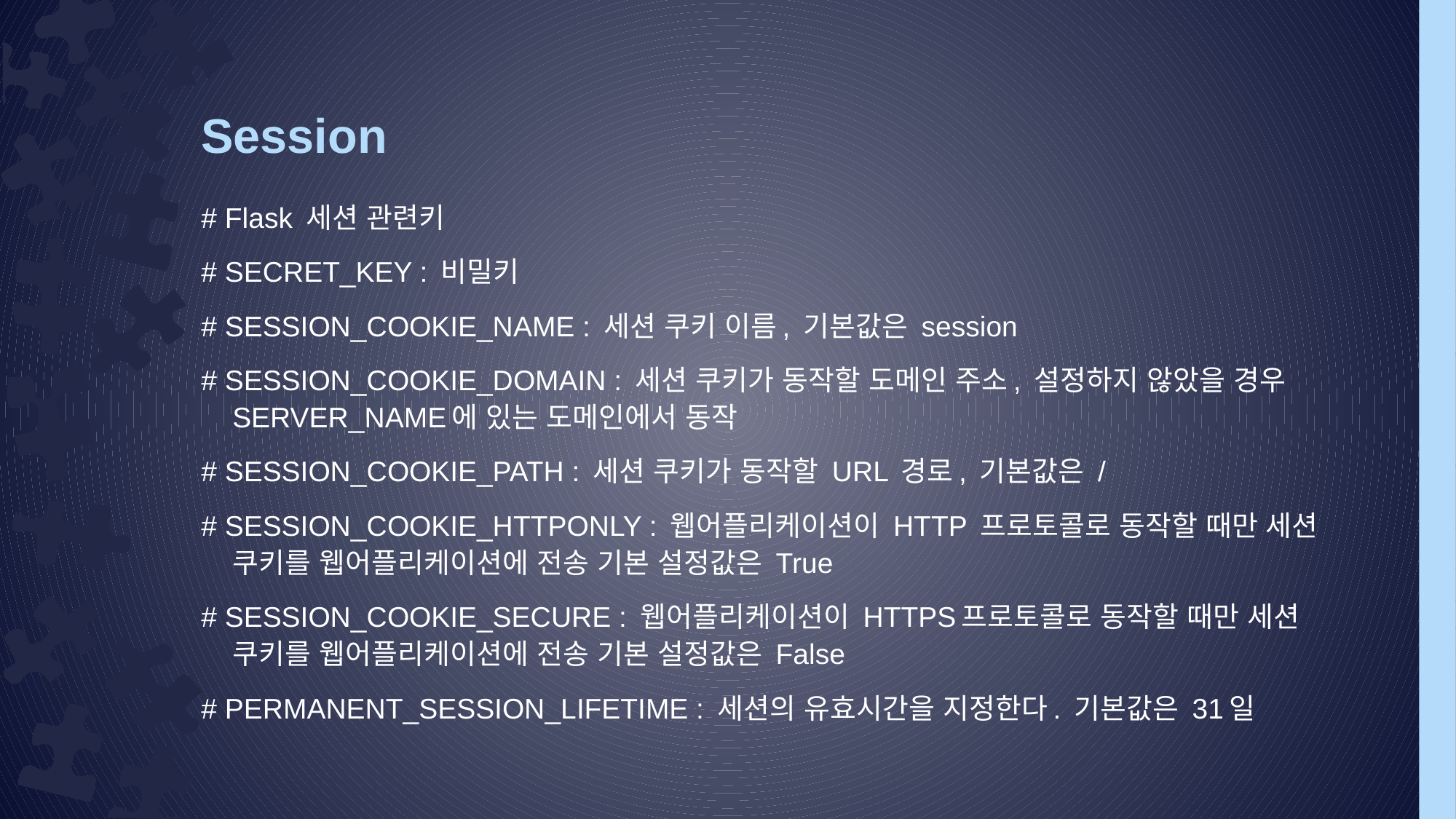

# Session
# Flask 세션 관련키
# SECRET_KEY : 비밀키
# SESSION_COOKIE_NAME : 세션 쿠키 이름, 기본값은 session
# SESSION_COOKIE_DOMAIN : 세션 쿠키가 동작할 도메인 주소, 설정하지 않았을 경우 SERVER_NAME에 있는 도메인에서 동작
# SESSION_COOKIE_PATH : 세션 쿠키가 동작할 URL 경로, 기본값은 /
# SESSION_COOKIE_HTTPONLY : 웹어플리케이션이 HTTP 프로토콜로 동작할 때만 세션 쿠키를 웹어플리케이션에 전송 기본 설정값은 True
# SESSION_COOKIE_SECURE : 웹어플리케이션이 HTTPS프로토콜로 동작할 때만 세션 쿠키를 웹어플리케이션에 전송 기본 설정값은 False
# PERMANENT_SESSION_LIFETIME : 세션의 유효시간을 지정한다. 기본값은 31일